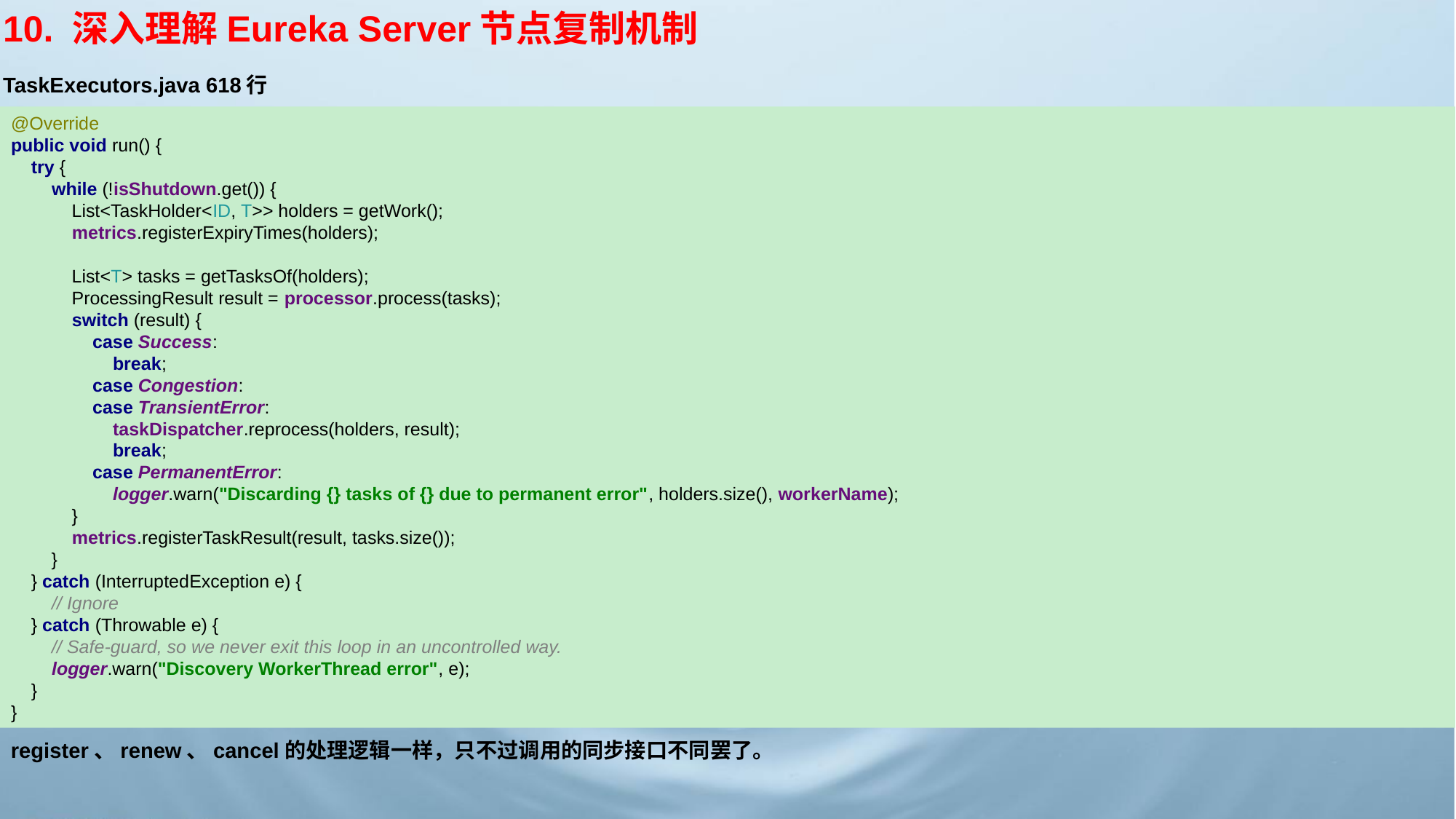

10. 深入理解Eureka Server节点复制机制
TaskExecutors.java 618行
@Override
public void run() {
    try {
        while (!isShutdown.get()) {
            List<TaskHolder<ID, T>> holders = getWork();
            metrics.registerExpiryTimes(holders);
            List<T> tasks = getTasksOf(holders);
            ProcessingResult result = processor.process(tasks);
            switch (result) {
                case Success:
                    break;
                case Congestion:
                case TransientError:
                    taskDispatcher.reprocess(holders, result);
                    break;
                case PermanentError:
                    logger.warn("Discarding {} tasks of {} due to permanent error", holders.size(), workerName);
            }
            metrics.registerTaskResult(result, tasks.size());
        }
    } catch (InterruptedException e) {
        // Ignore
    } catch (Throwable e) {
        // Safe-guard, so we never exit this loop in an uncontrolled way.
        logger.warn("Discovery WorkerThread error", e);
    }
}

register、renew、cancel的处理逻辑一样，只不过调用的同步接口不同罢了。